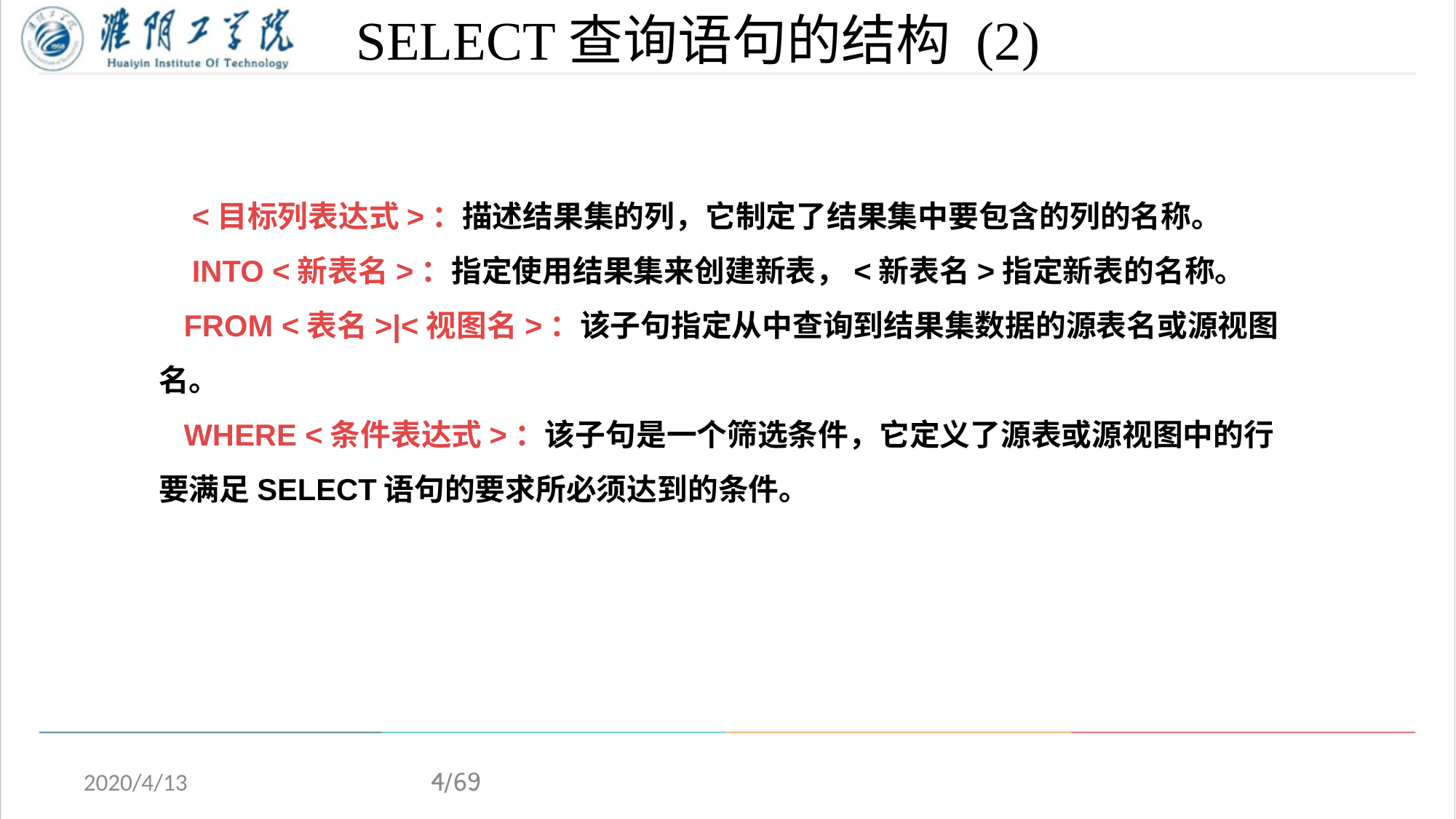

# SELECT查询语句的结构 (2)

    <目标列表达式>：描述结果集的列，它制定了结果集中要包含的列的名称。
    INTO <新表名>：指定使用结果集来创建新表，<新表名>指定新表的名称。
   FROM <表名>|<视图名>：该子句指定从中查询到结果集数据的源表名或源视图名。
   WHERE <条件表达式>：该子句是一个筛选条件，它定义了源表或源视图中的行要满足SELECT语句的要求所必须达到的条件。
4/69
2020/4/13